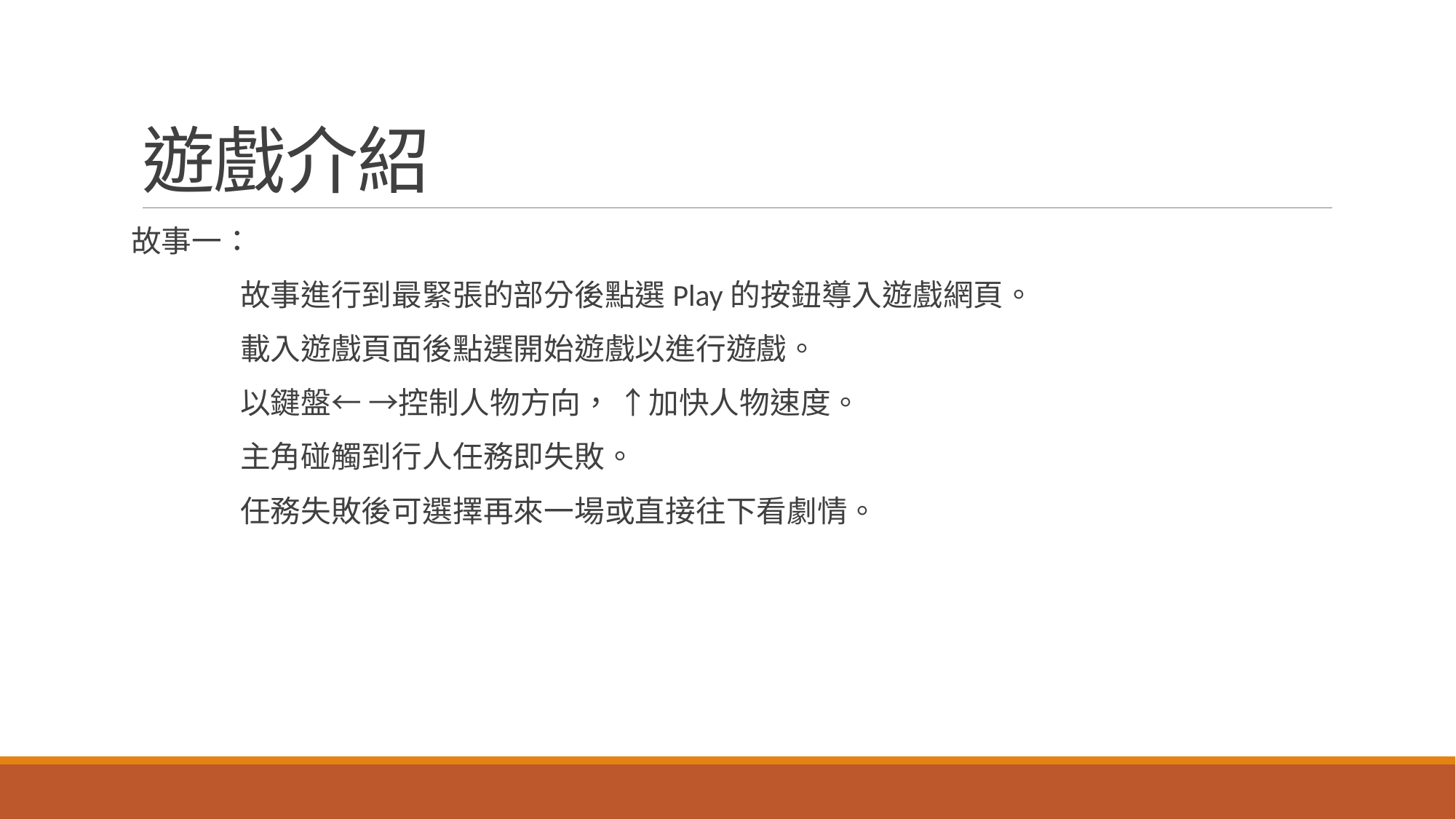

# 遊戲介紹
故事一：
	故事進行到最緊張的部分後點選Play的按鈕導入遊戲網頁。
	載入遊戲頁面後點選開始遊戲以進行遊戲。
	以鍵盤← →控制人物方向， ↑加快人物速度。
	主角碰觸到行人任務即失敗。
	任務失敗後可選擇再來一場或直接往下看劇情。